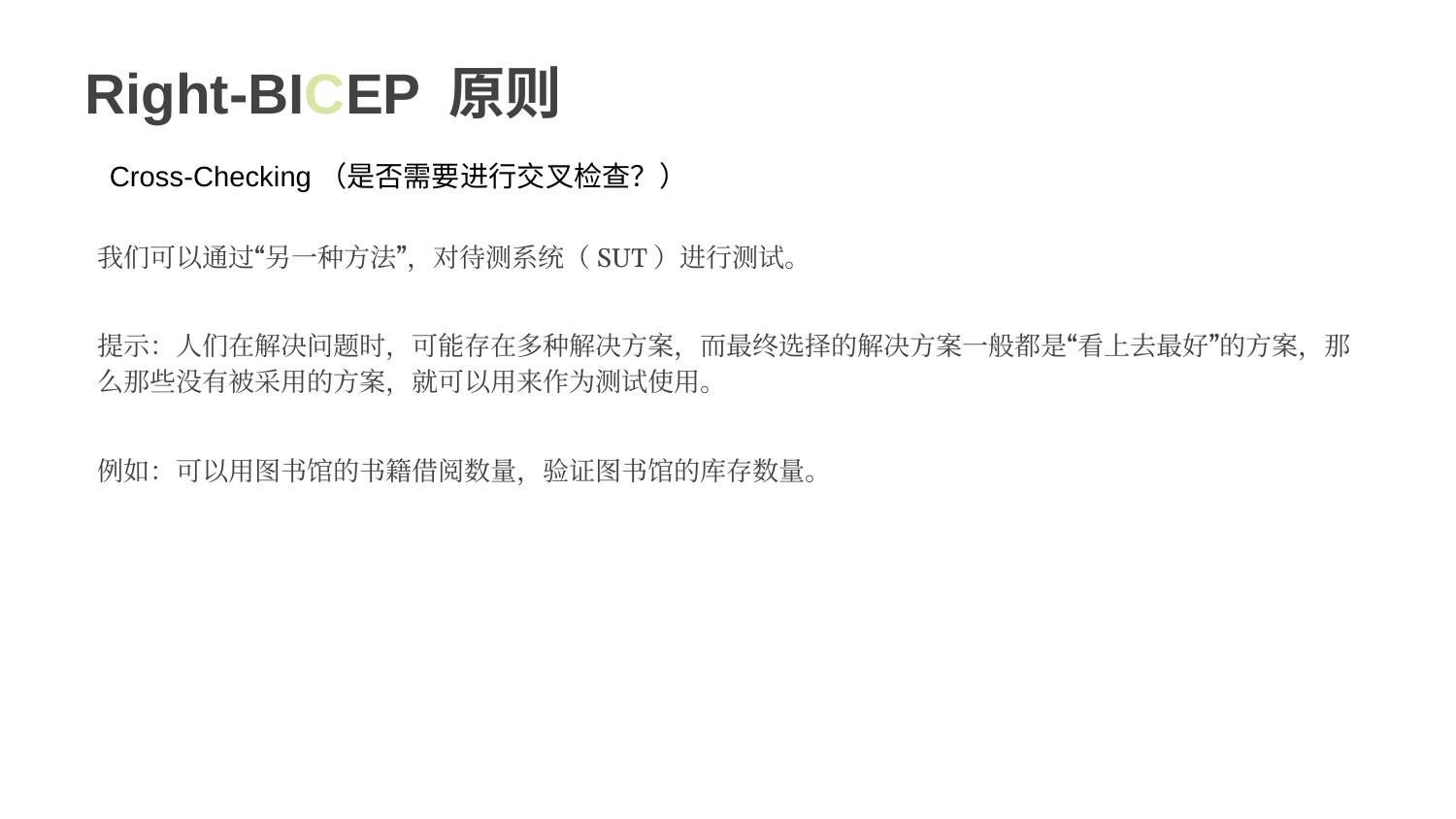

# Right-BICEP 原则
Cross-Checking（是否需要进行交叉检查？）
我们可以通过“另一种方法”，对待测系统（SUT）进行测试。

提示：人们在解决问题时，可能存在多种解决方案，而最终选择的解决方案一般都是“看上去最好”的方案，那么那些没有被采用的方案，就可以用来作为测试使用。

例如：可以用图书馆的书籍借阅数量，验证图书馆的库存数量。